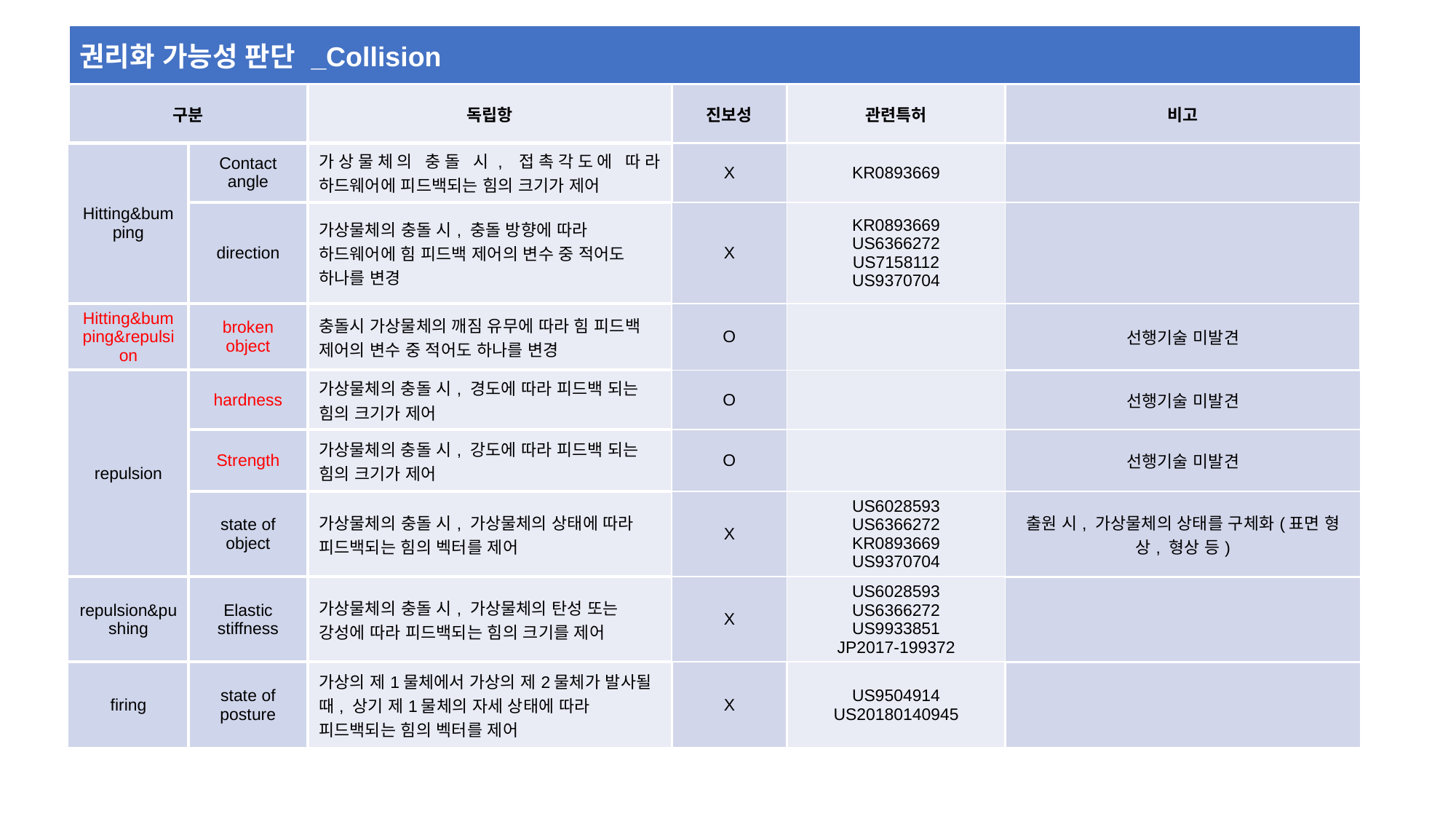

| 권리화 가능성 판단 \_Collision |  |  |  |  |  |
| --- | --- | --- | --- | --- | --- |
| 구분 |  | 독립항 | 진보성 | 관련특허 | 비고 |
| Hitting&bumping | Contact angle | 가상물체의 충돌 시, 접촉각도에 따라 하드웨어에 피드백되는 힘의 크기가 제어 | X | KR0893669 |  |
|  | direction | 가상물체의 충돌 시, 충돌 방향에 따라 하드웨어에 힘 피드백 제어의 변수 중 적어도 하나를 변경 | X | KR0893669 US6366272 US7158112 US9370704 |  |
| Hitting&bumping&repulsion | broken object | 충돌시 가상물체의 깨짐 유무에 따라 힘 피드백 제어의 변수 중 적어도 하나를 변경 | O |  | 선행기술 미발견 |
| repulsion | hardness | 가상물체의 충돌 시, 경도에 따라 피드백 되는 힘의 크기가 제어 | O |  | 선행기술 미발견 |
|  | Strength | 가상물체의 충돌 시, 강도에 따라 피드백 되는 힘의 크기가 제어 | O |  | 선행기술 미발견 |
|  | state of object | 가상물체의 충돌 시, 가상물체의 상태에 따라 피드백되는 힘의 벡터를 제어 | X | US6028593 US6366272 KR0893669 US9370704 | 출원 시, 가상물체의 상태를 구체화(표면 형상, 형상 등) |
| repulsion&pushing | Elastic stiffness | 가상물체의 충돌 시, 가상물체의 탄성 또는 강성에 따라 피드백되는 힘의 크기를 제어 | X | US6028593 US6366272 US9933851 JP2017-199372 |  |
| firing | state of posture | 가상의 제1물체에서 가상의 제2물체가 발사될 때, 상기 제1물체의 자세 상태에 따라 피드백되는 힘의 벡터를 제어 | X | US9504914 US20180140945 |  |